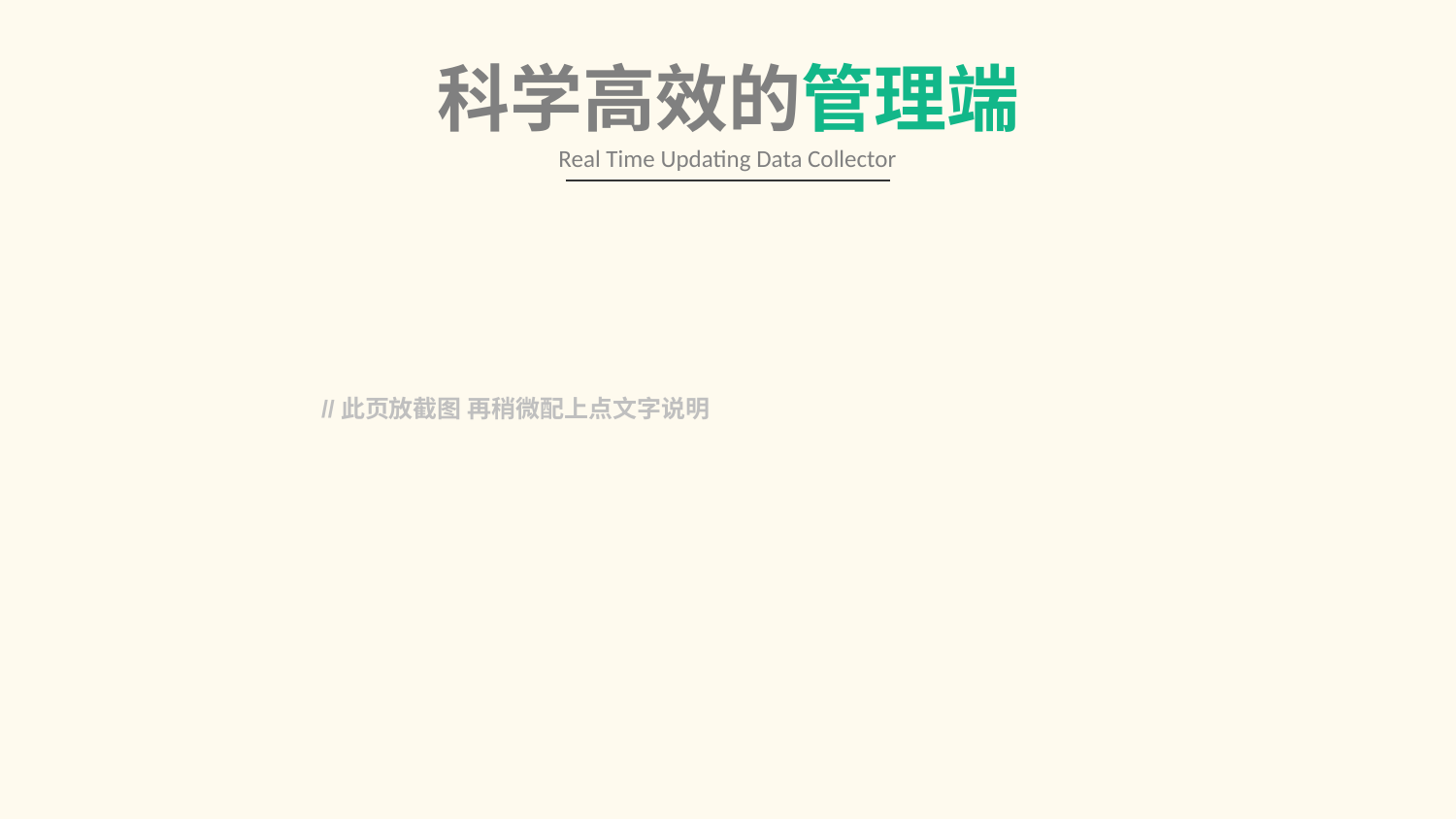

科学高效的管理端
Real Time Updating Data Collector
//此页放截图 再稍微配上点文字说明